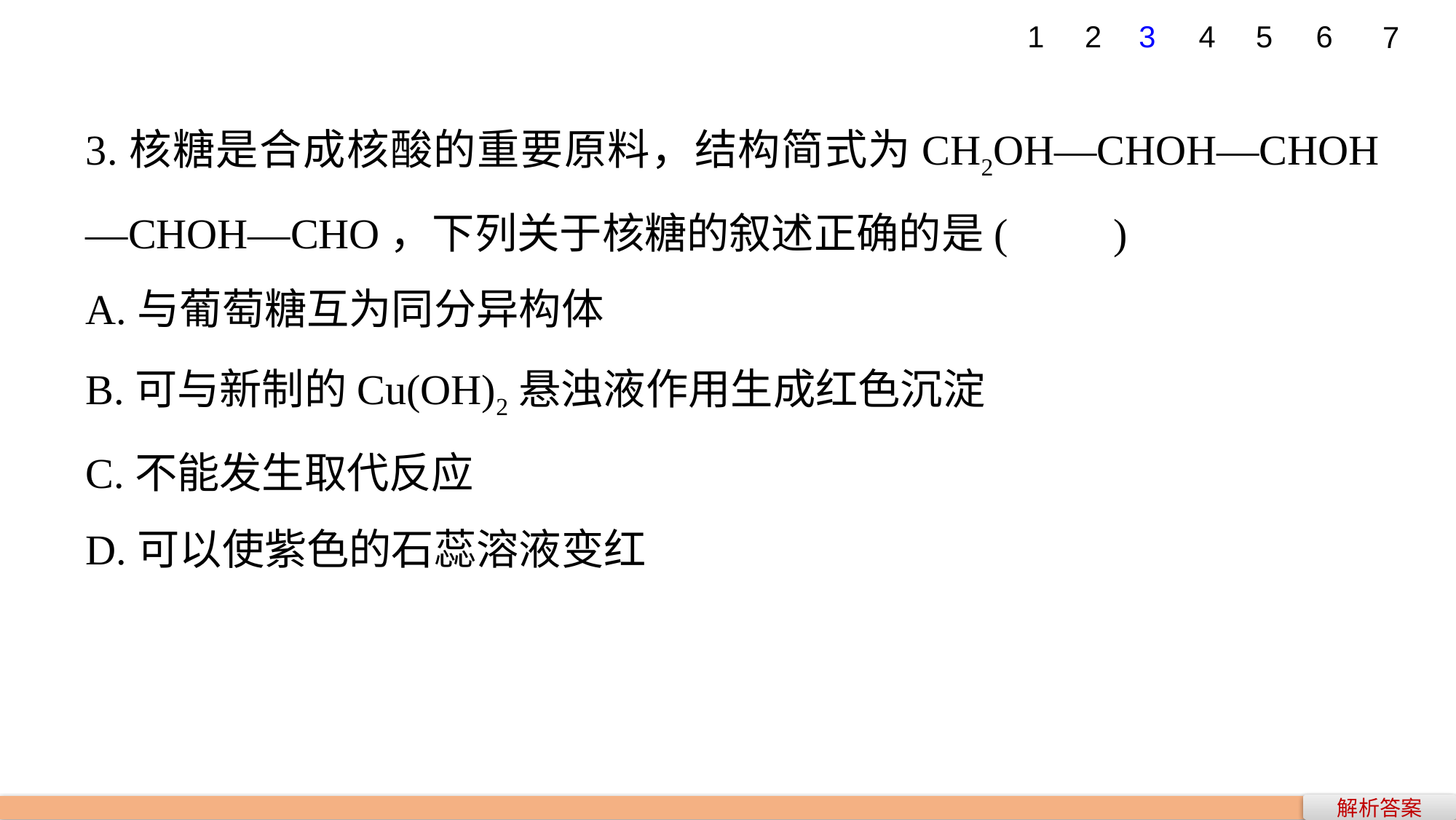

1
2
3
4
5
6
7
3.核糖是合成核酸的重要原料，结构简式为CH2OH—CHOH—CHOH—CHOH—CHO，下列关于核糖的叙述正确的是(　　)
A.与葡萄糖互为同分异构体
B.可与新制的Cu(OH)2悬浊液作用生成红色沉淀
C.不能发生取代反应
D.可以使紫色的石蕊溶液变红
解析答案